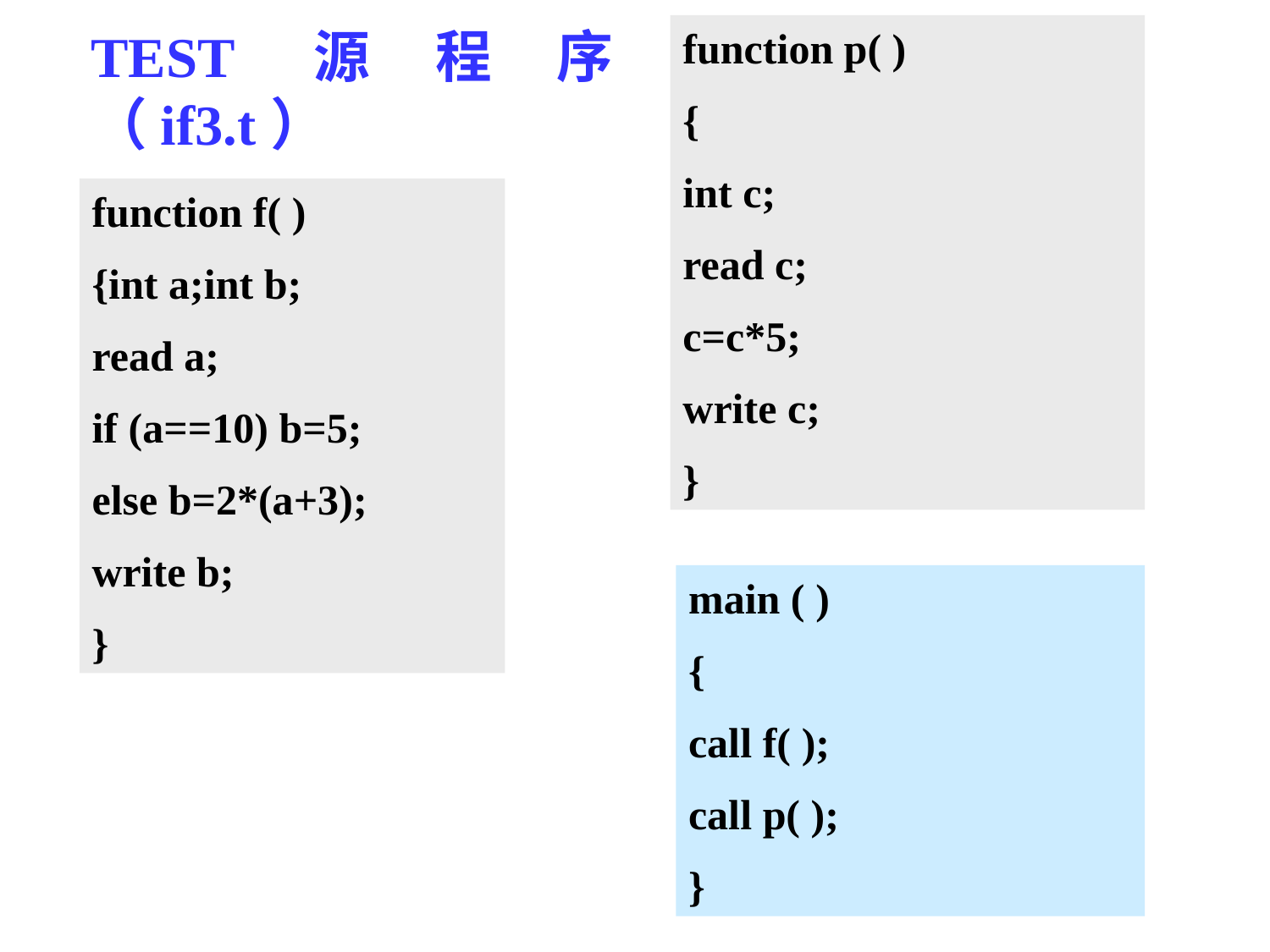

TEST源程序（if3.t）
function p( )
{
int c;
read c;
c=c*5;
write c;
}
function f( )
{int a;int b;
read a;
if (a==10) b=5;
else b=2*(a+3);
write b;
}
main ( )
{
call f( );
call p( );
}
2020/10/28
47